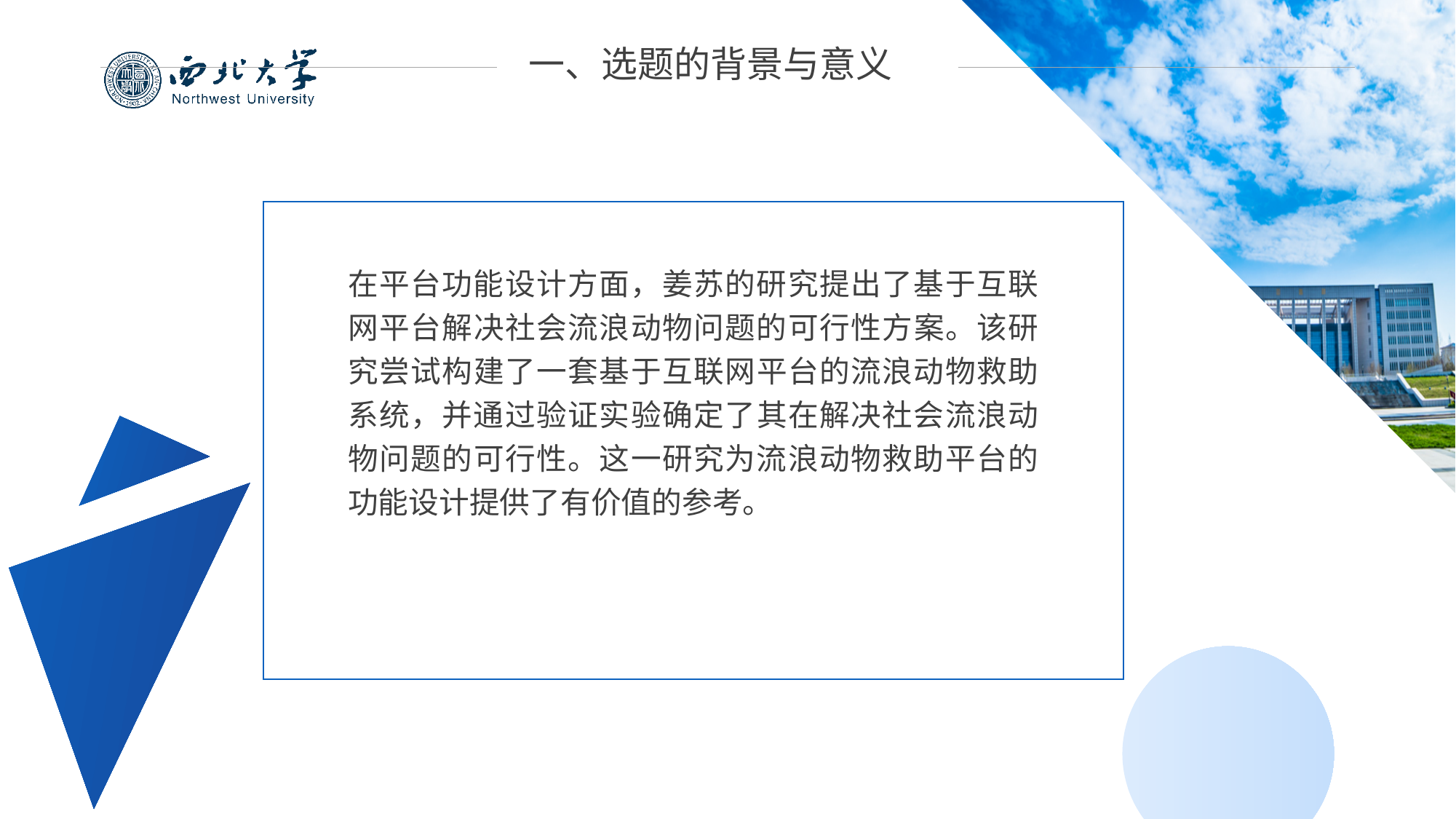

一、选题的背景与意义

在平台功能设计方面，姜苏的研究提出了基于互联网平台解决社会流浪动物问题的可行性方案。该研究尝试构建了一套基于互联网平台的流浪动物救助系统，并通过验证实验确定了其在解决社会流浪动物问题的可行性。这一研究为流浪动物救助平台的功能设计提供了有价值的参考。